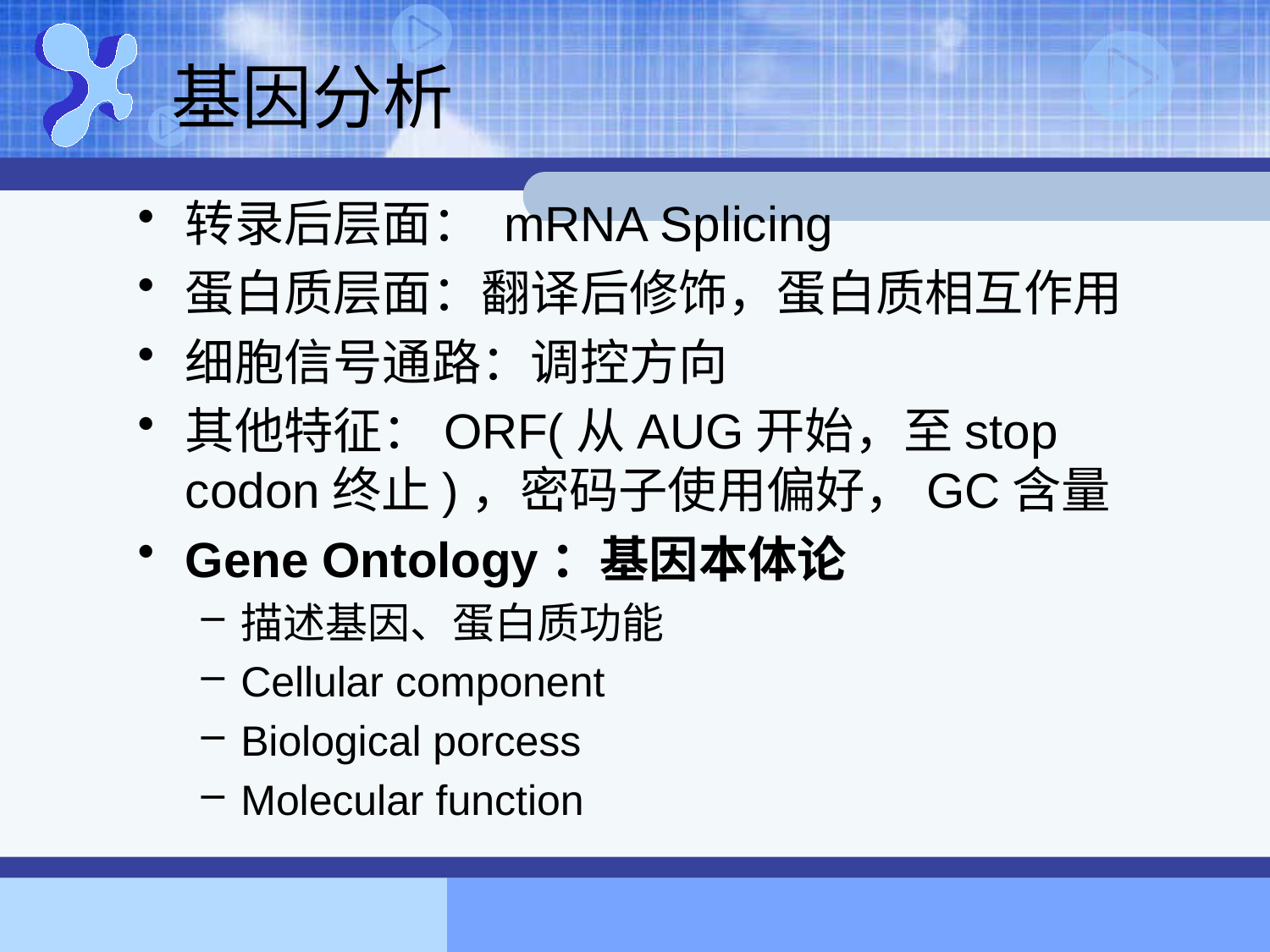

# 基因分析
转录后层面： mRNA Splicing
蛋白质层面：翻译后修饰，蛋白质相互作用
细胞信号通路：调控方向
其他特征：ORF(从AUG开始，至stop codon终止)，密码子使用偏好，GC含量
Gene Ontology：基因本体论
描述基因、蛋白质功能
Cellular component
Biological porcess
Molecular function